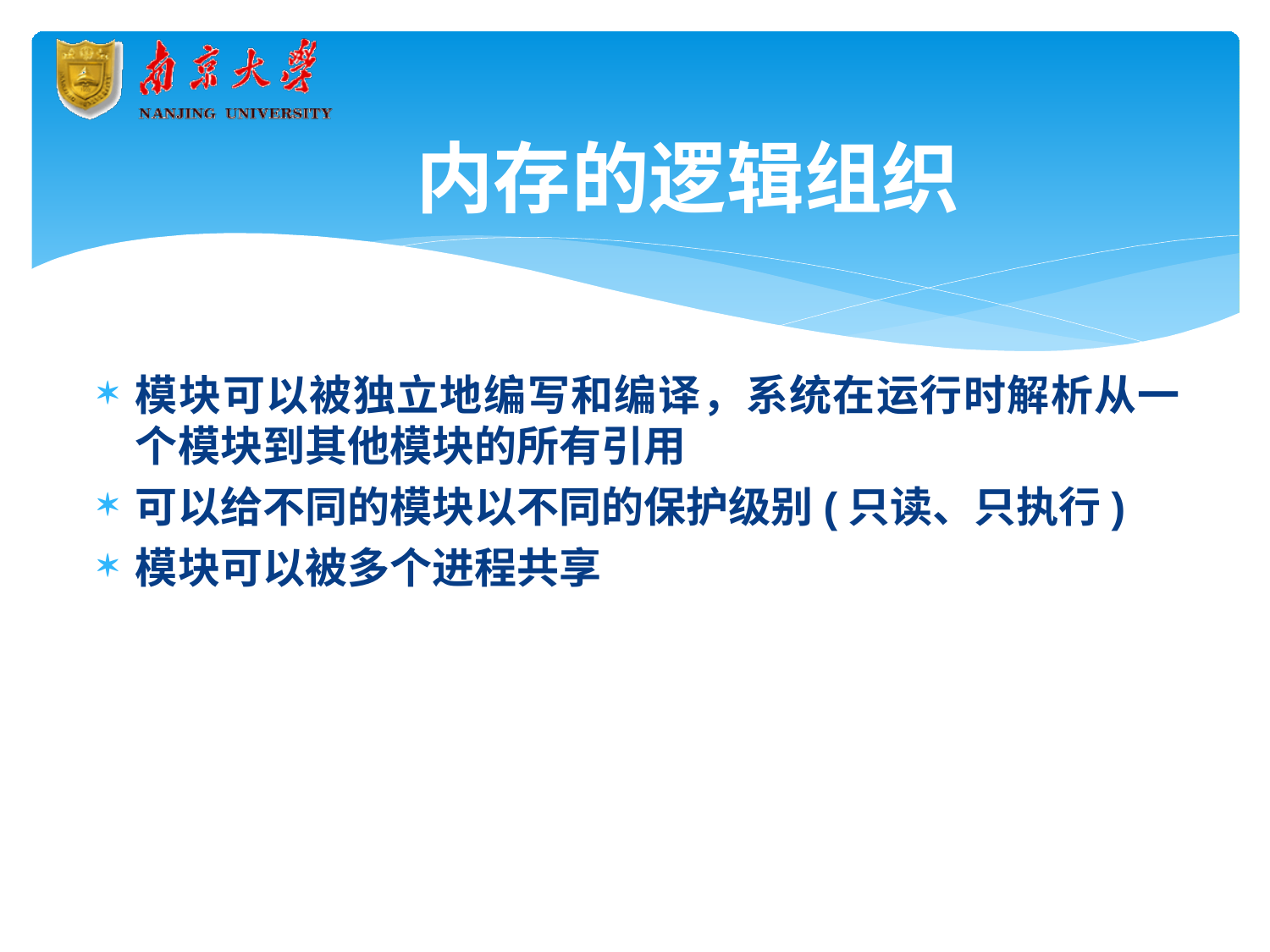

# 内存的逻辑组织
模块可以被独立地编写和编译，系统在运行时解析从一 个模块到其他模块的所有引用
可以给不同的模块以不同的保护级别(只读、只执行)
模块可以被多个进程共享